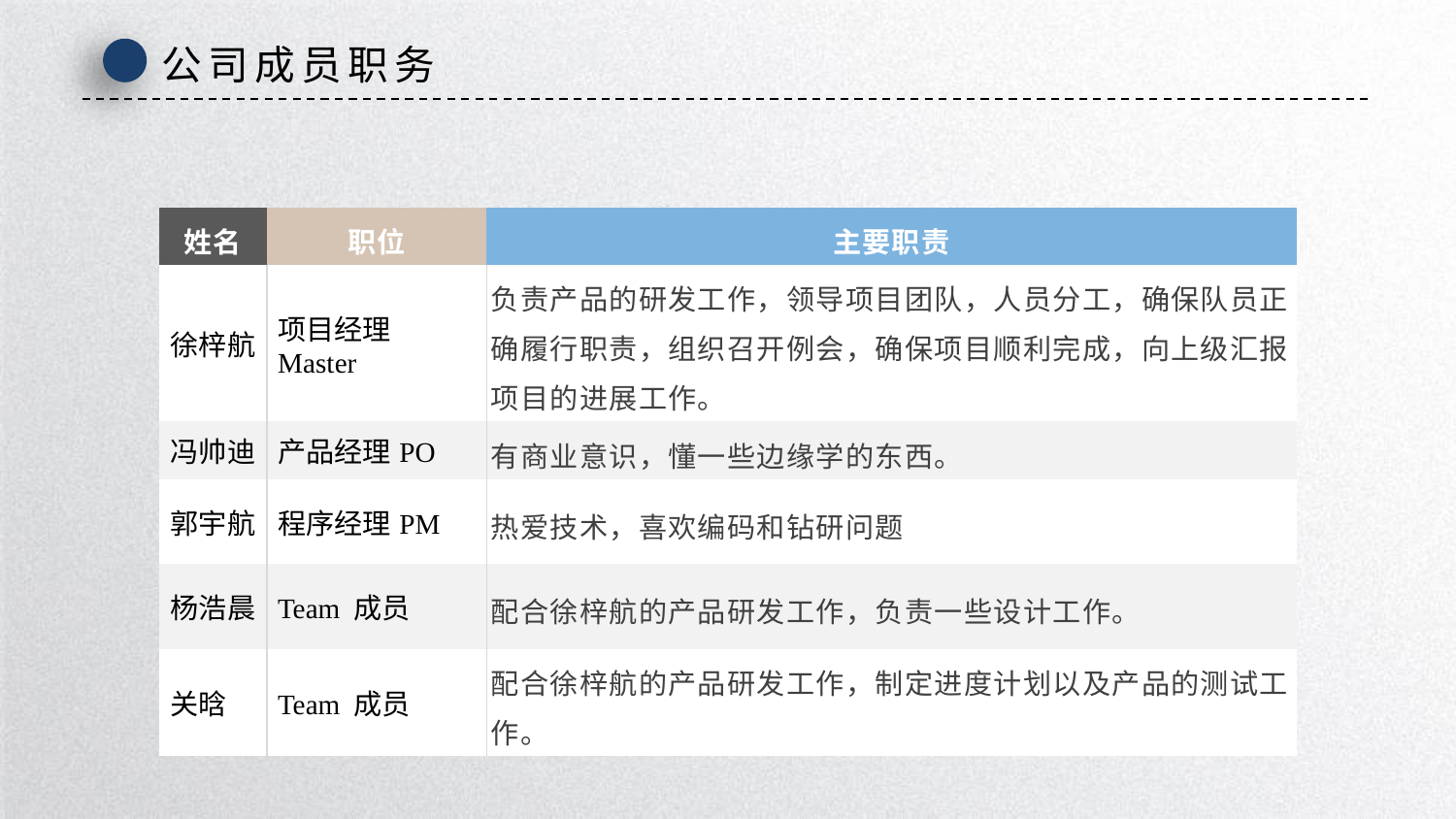

公司成员职务

| 姓名 | 职位 | 主要职责 |
| --- | --- | --- |
| 徐梓航 | 项目经理Master | 负责产品的研发工作，领导项目团队，人员分工，确保队员正确履行职责，组织召开例会，确保项目顺利完成，向上级汇报项目的进展工作。 |
| 冯帅迪 | 产品经理PO | 有商业意识，懂一些边缘学的东西。 |
| 郭宇航 | 程序经理PM | 热爱技术，喜欢编码和钻研问题 |
| 杨浩晨 | Team 成员 | 配合徐梓航的产品研发工作，负责一些设计工作。 |
| 关晗 | Team 成员 | 配合徐梓航的产品研发工作，制定进度计划以及产品的测试工作。 |